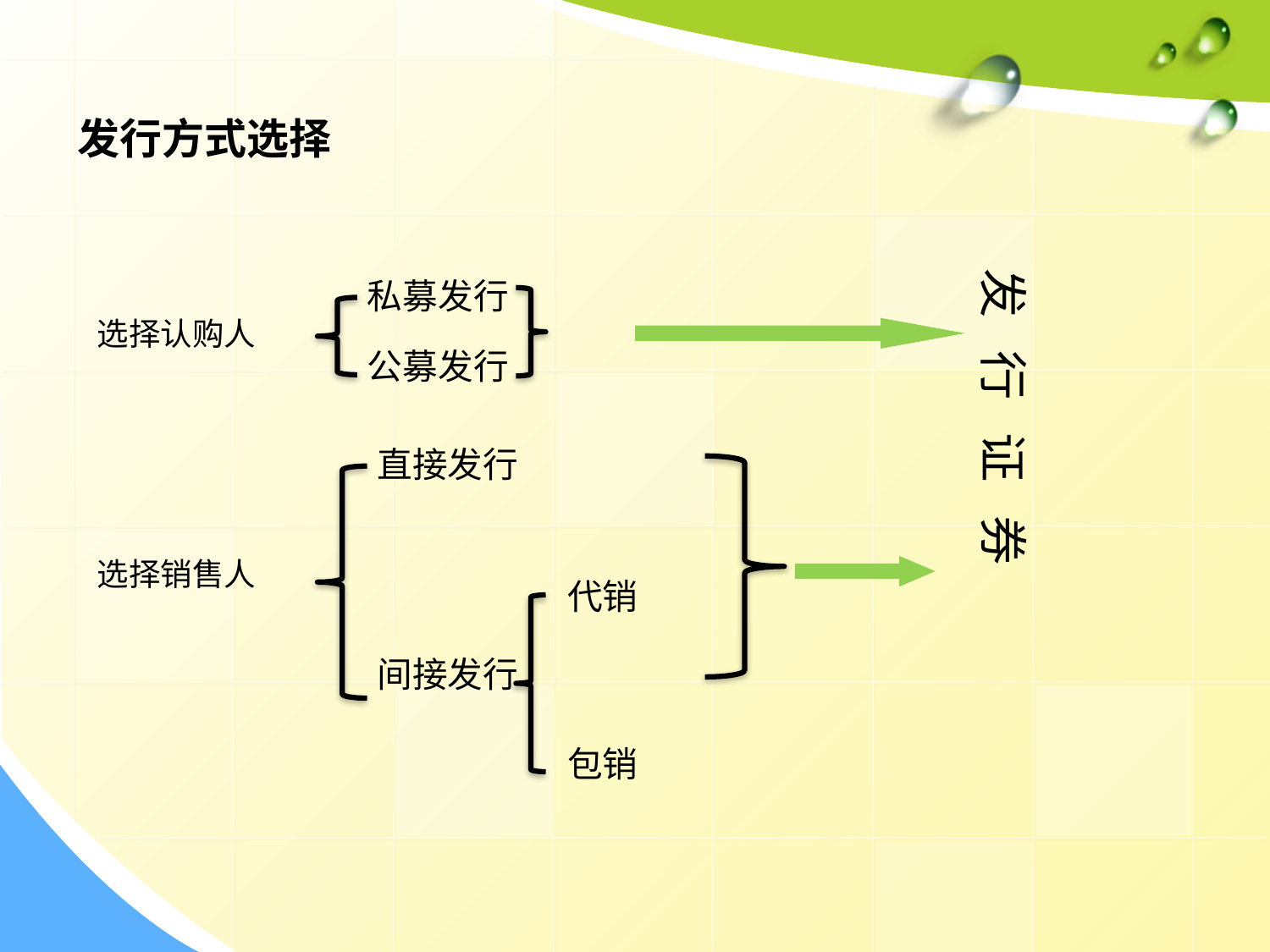

发行方式选择
发   行   证   券
私募发行

选择认购人

公募发行
直接发行

选择销售人

代销

间接发行
包销